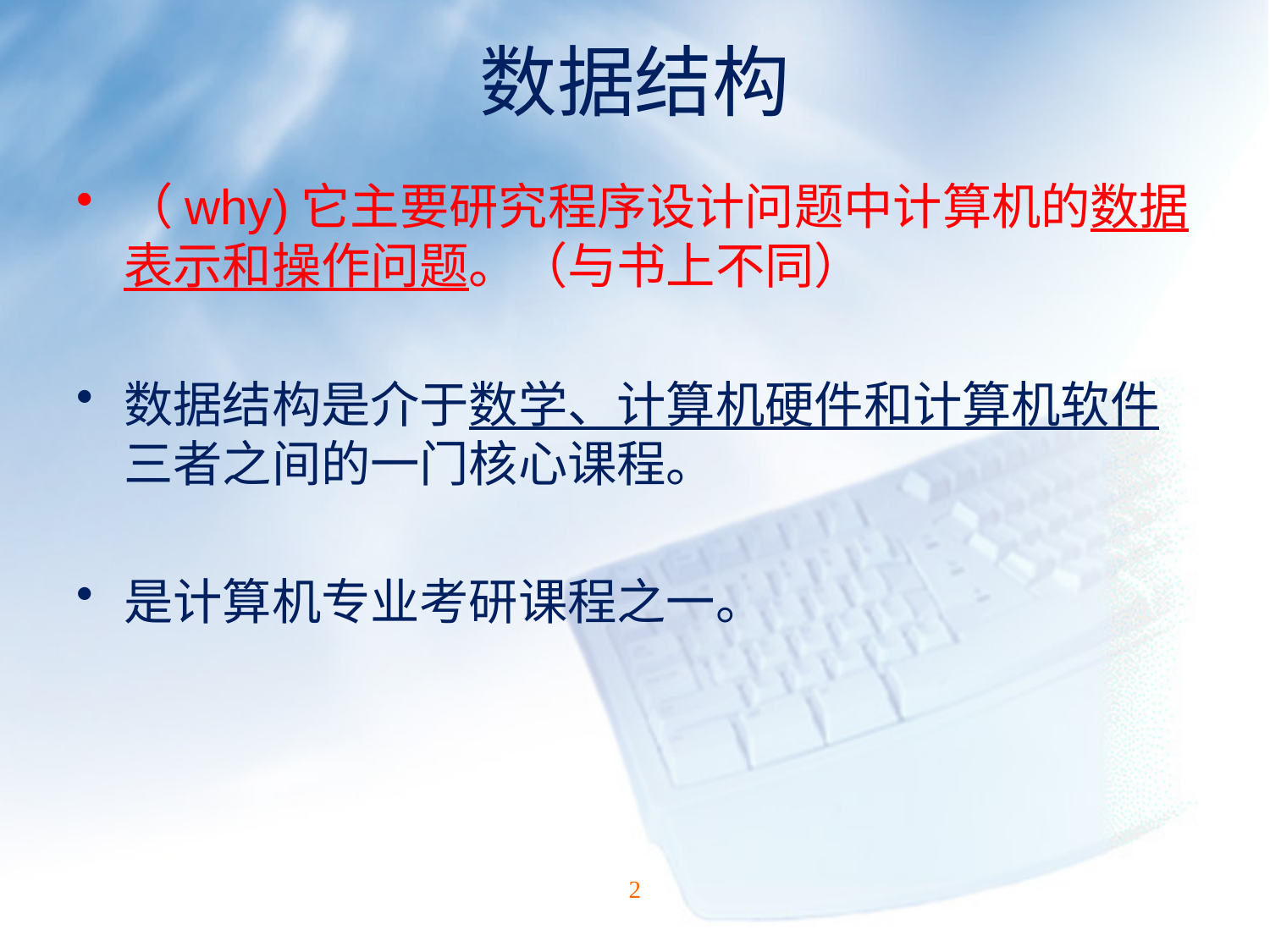

# 数据结构
（why)它主要研究程序设计问题中计算机的数据表示和操作问题。（与书上不同）

数据结构是介于数学、计算机硬件和计算机软件三者之间的一门核心课程。

是计算机专业考研课程之一。
2